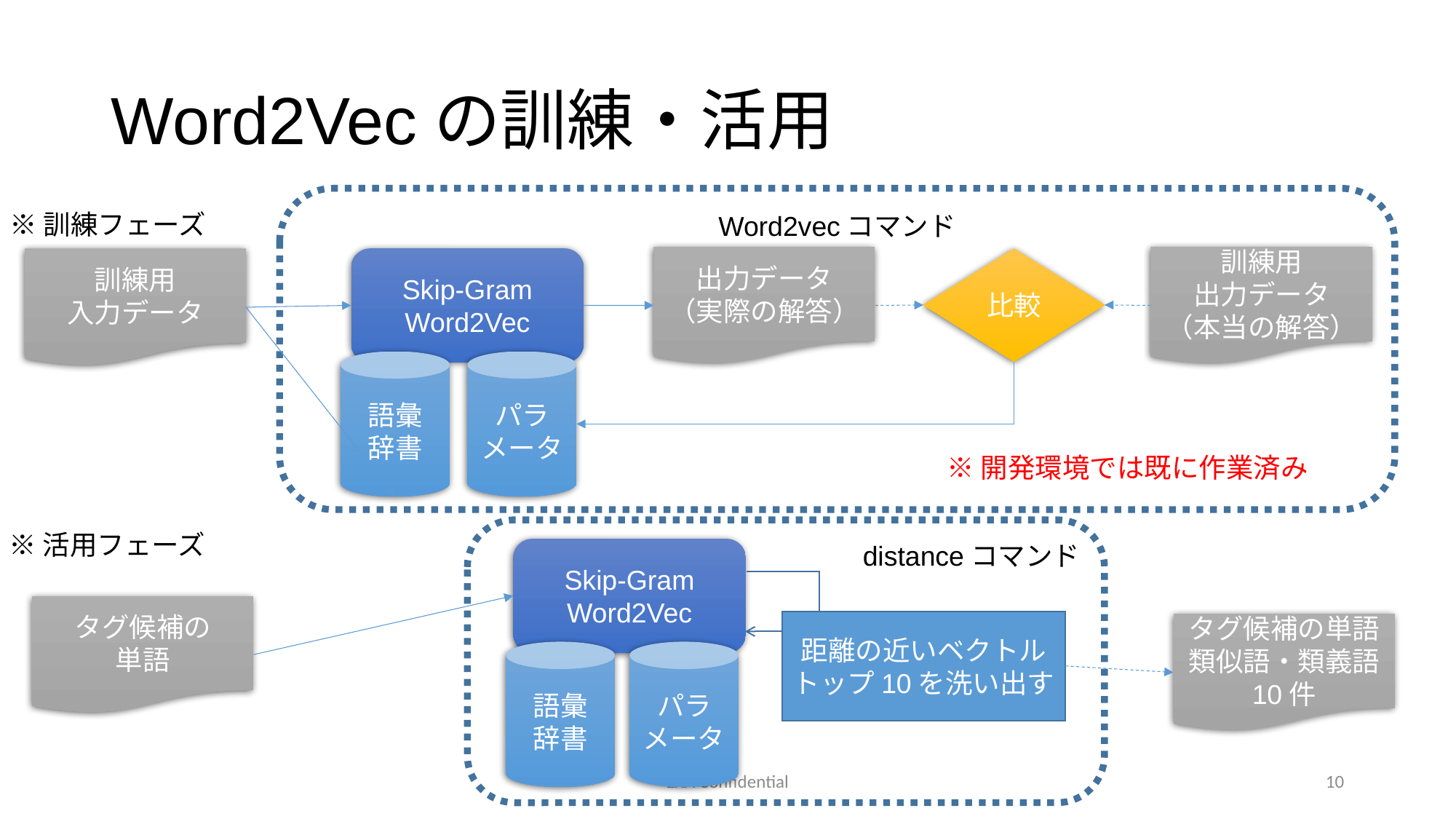

# Word2Vecの訓練・活用
Word2vecコマンド
※訓練フェーズ
出力データ
（実際の解答）
訓練用
出力データ
（本当の解答）
訓練用
入力データ
Skip-Gram
Word2Vec
比較
語彙
辞書
パラメータ
※開発環境では既に作業済み
distanceコマンド
※活用フェーズ
Skip-Gram
Word2Vec

タグ候補の
単語
距離の近いベクトルトップ10を洗い出す
タグ候補の単語
類似語・類義語
10件
語彙
辞書
パラメータ
EXA Confidential
10